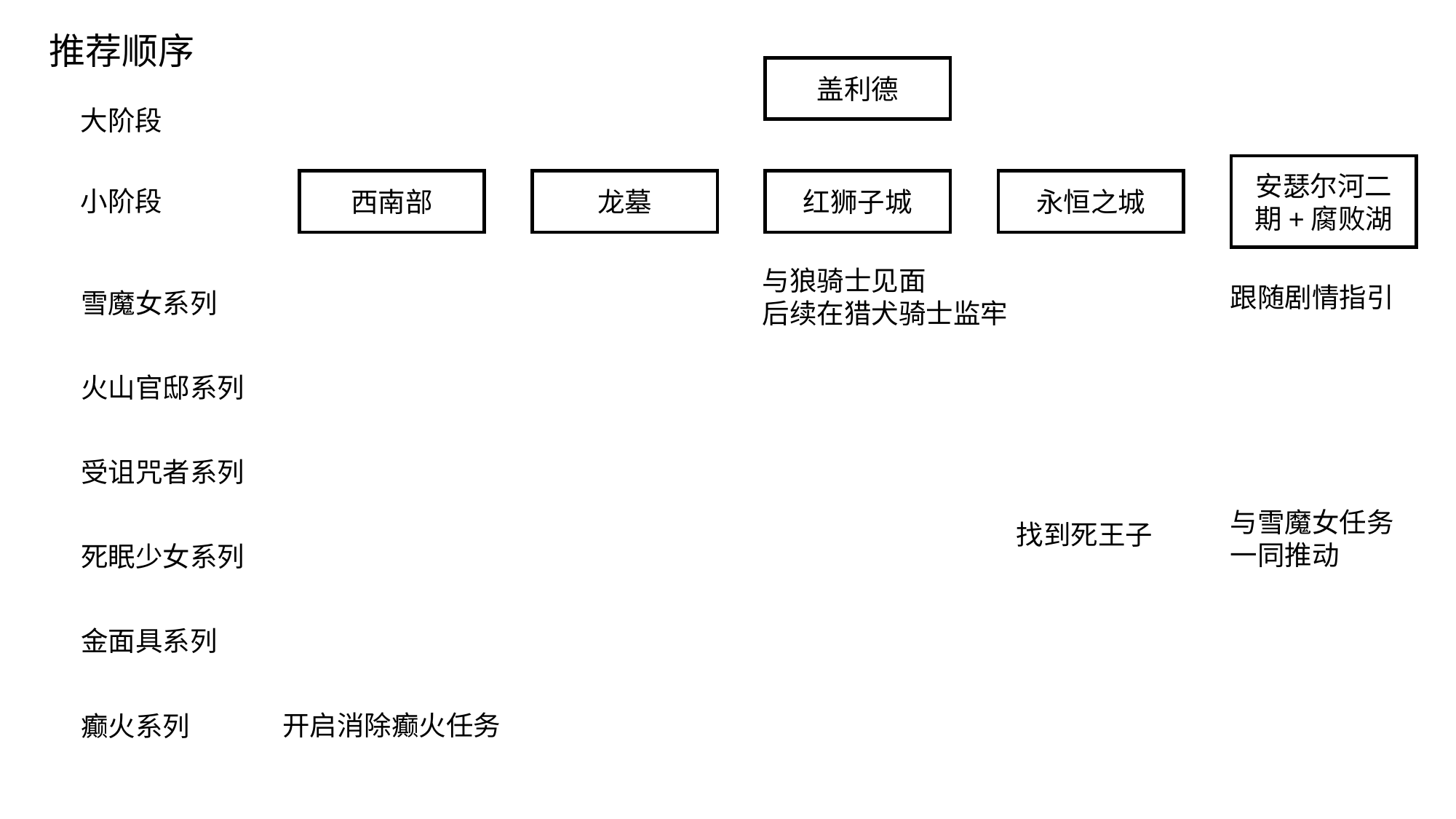

推荐顺序
盖利德
大阶段
安瑟尔河二期+腐败湖
西南部
龙墓
红狮子城
永恒之城
小阶段
与狼骑士见面
后续在猎犬骑士监牢
跟随剧情指引
雪魔女系列
火山官邸系列
受诅咒者系列
与雪魔女任务
一同推动
找到死王子
死眠少女系列
金面具系列
开启消除癫火任务
癫火系列